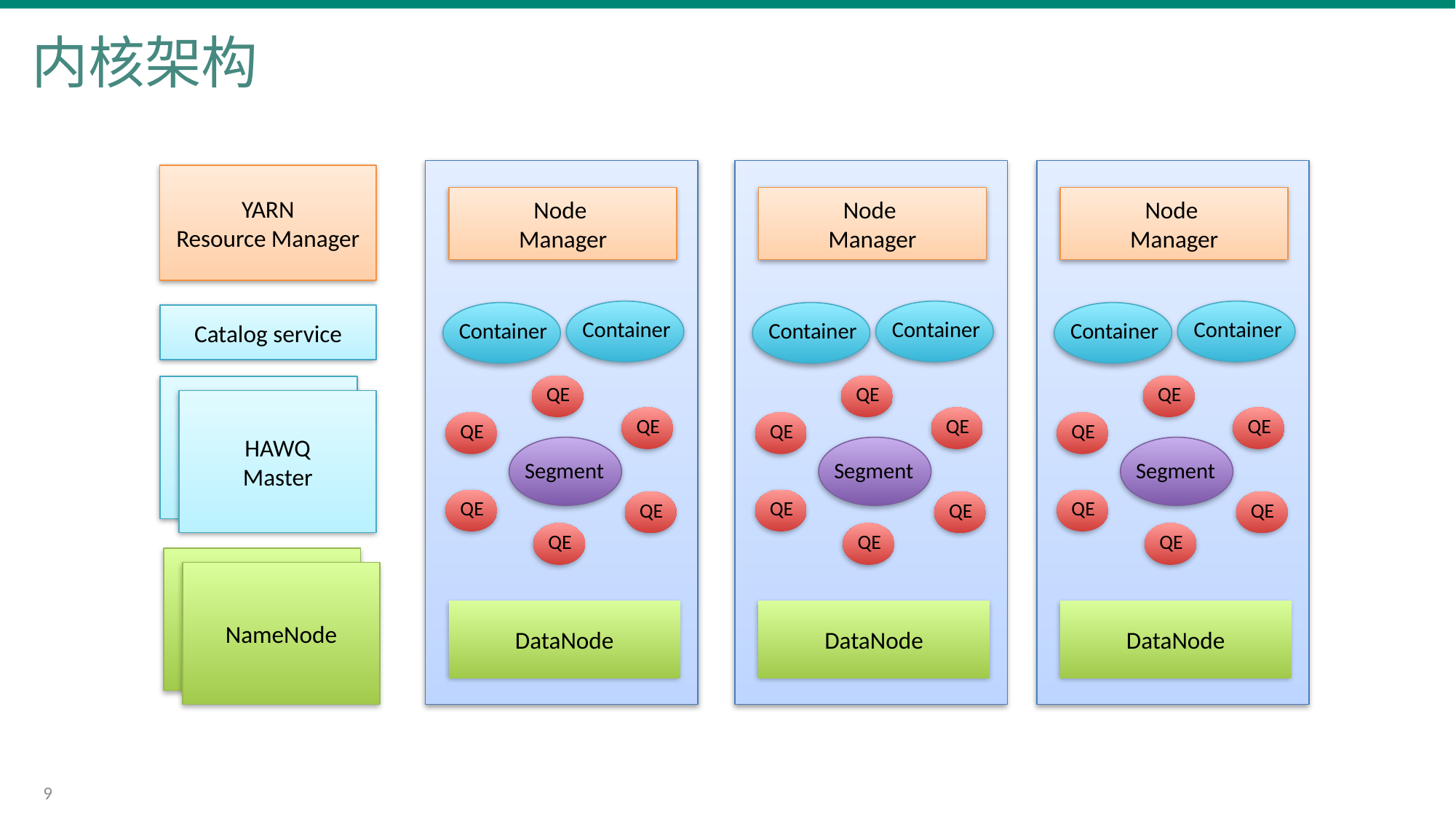

# 内核架构

YARN
Resource Manager
Node
Manager
Node
Manager
Node
Manager

Catalog service
Container
Container
Container
Container
Container
Container
QE

QE

QE

HAWQ
Master
HAWQ
Master
QE

QE

QE

QE

QE

QE

Segment
Segment
Segment
QE

QE

QE

QE

QE

QE

QE

QE

QE

HAWQ
Master
NameNode
DataNode
DataNode
DataNode
9